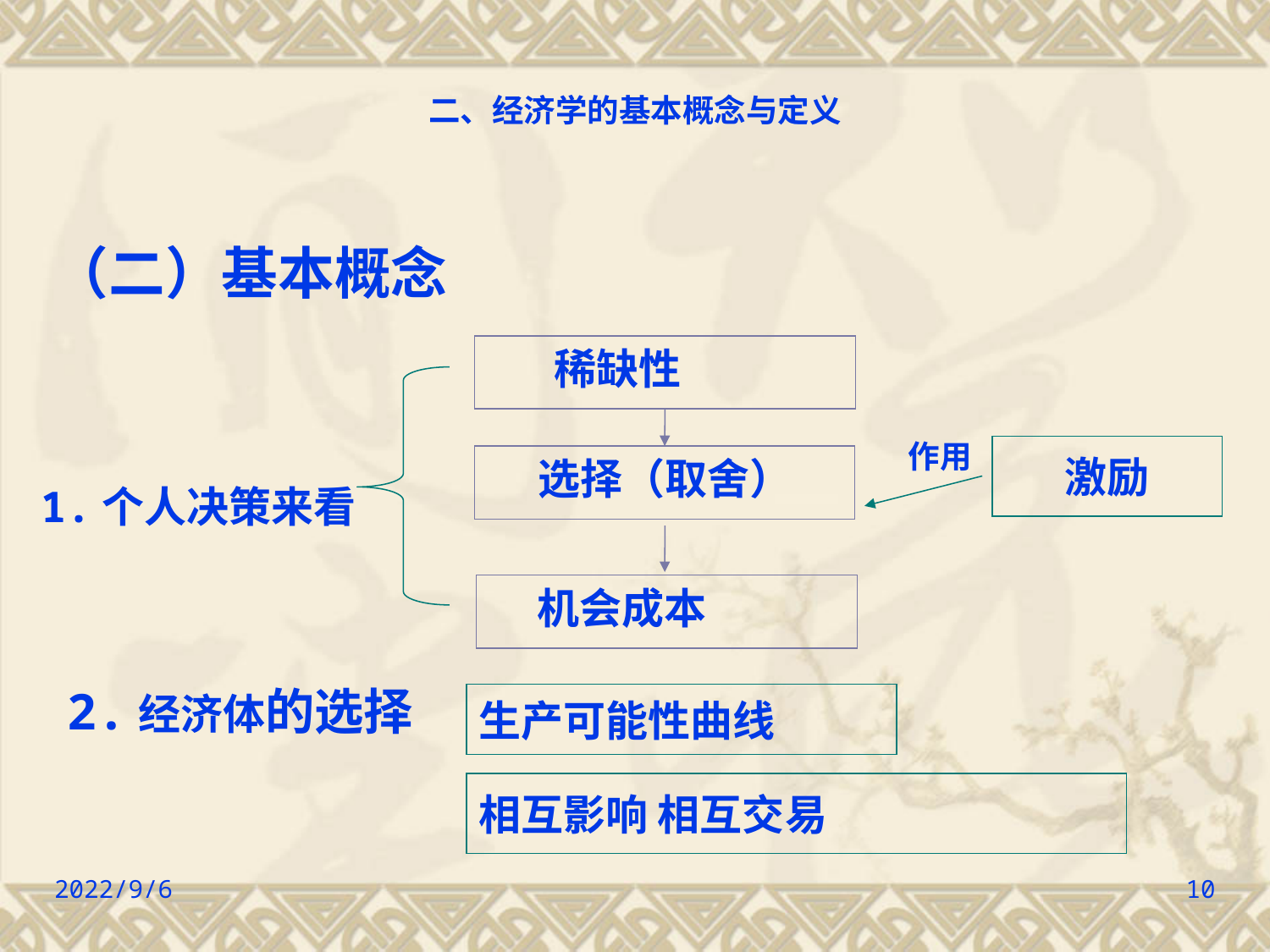

二、经济学的基本概念与定义
（二）基本概念
      稀缺性

作用
激励
选择（取舍）
1.个人决策来看

    机会成本
生产可能性曲线
2.经济体的选择
相互影响 相互交易
2022/9/6
10